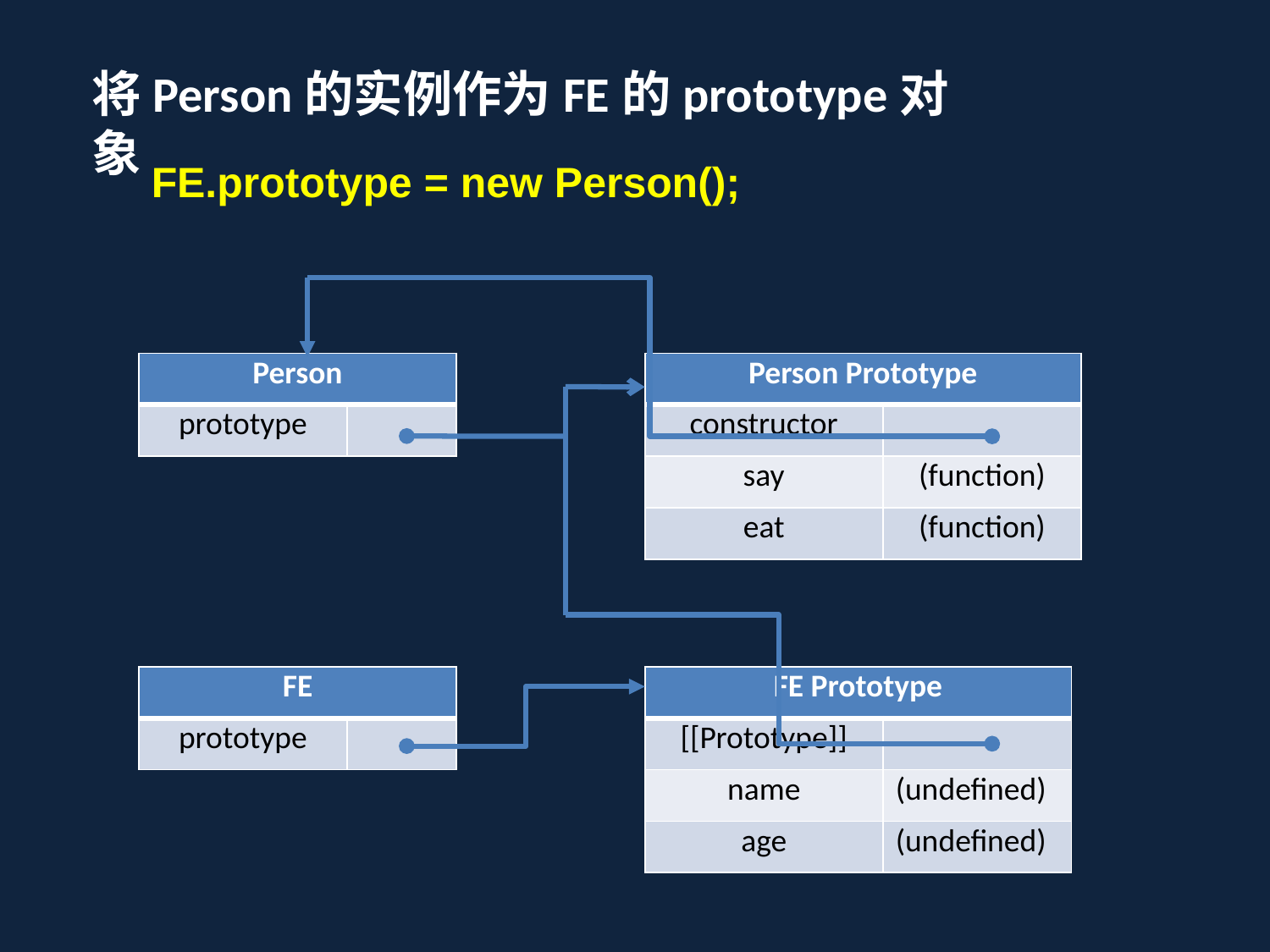

将Person的实例作为FE的prototype对象
FE.prototype = new Person();
| Person |  |
| --- | --- |
| prototype |  |
| Person Prototype |  |
| --- | --- |
| constructor |  |
| say | (function) |
| eat | (function) |
| FE |  |
| --- | --- |
| prototype |  |
| FE Prototype |  |
| --- | --- |
| [[Prototype]] |  |
| name | (undefined) |
| age | (undefined) |